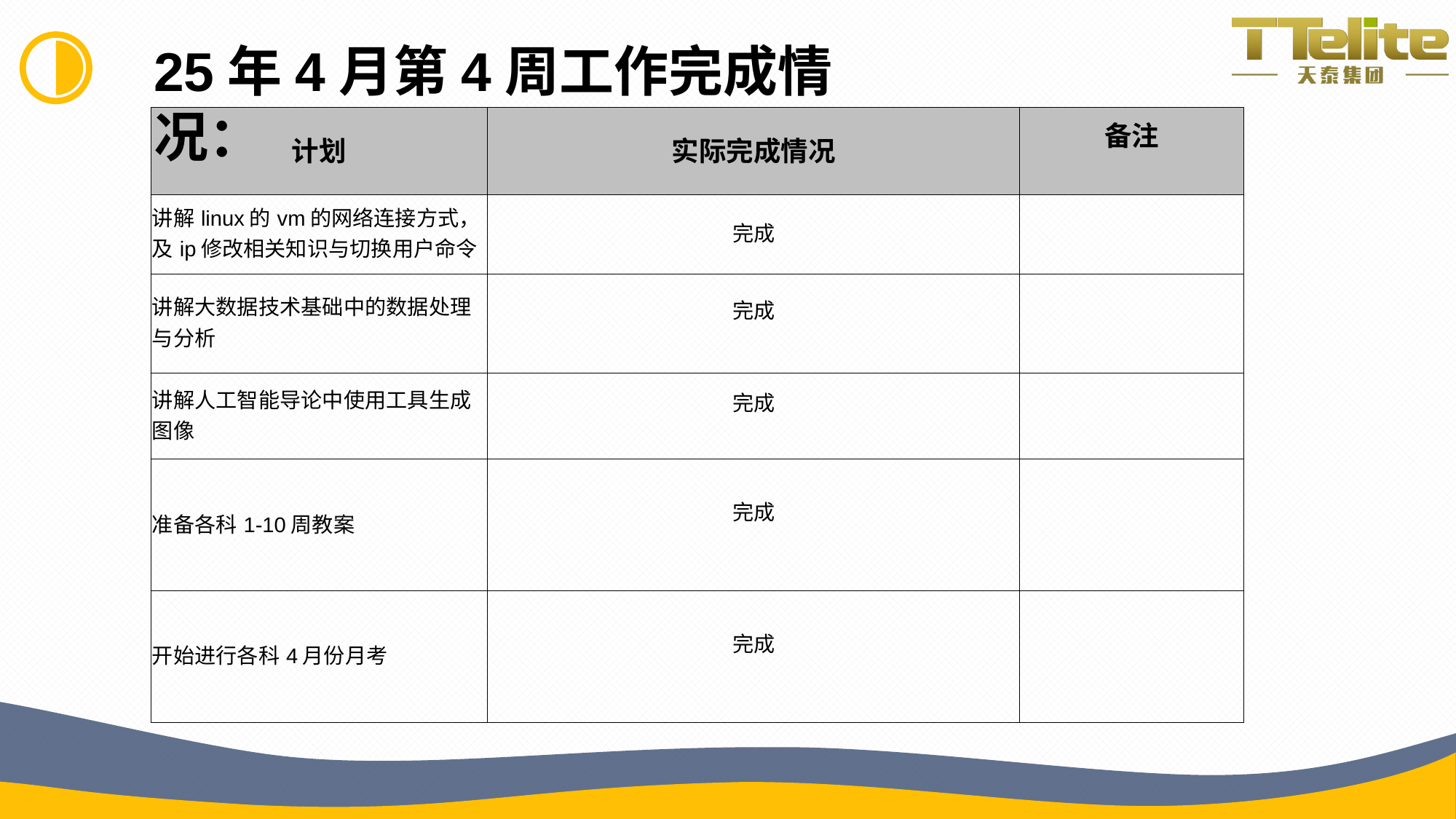

25年4月第4周工作完成情况：

| 计划 | 实际完成情况 | 备注 |
| --- | --- | --- |
| 讲解linux的vm的网络连接方式，及ip修改相关知识与切换用户命令 | 完成 |  |
| 讲解大数据技术基础中的数据处理与分析 | 完成 |  |
| 讲解人工智能导论中使用工具生成图像 | 完成 |  |
| 准备各科1-10周教案 | 完成 |  |
| 开始进行各科4月份月考 | 完成 |  |